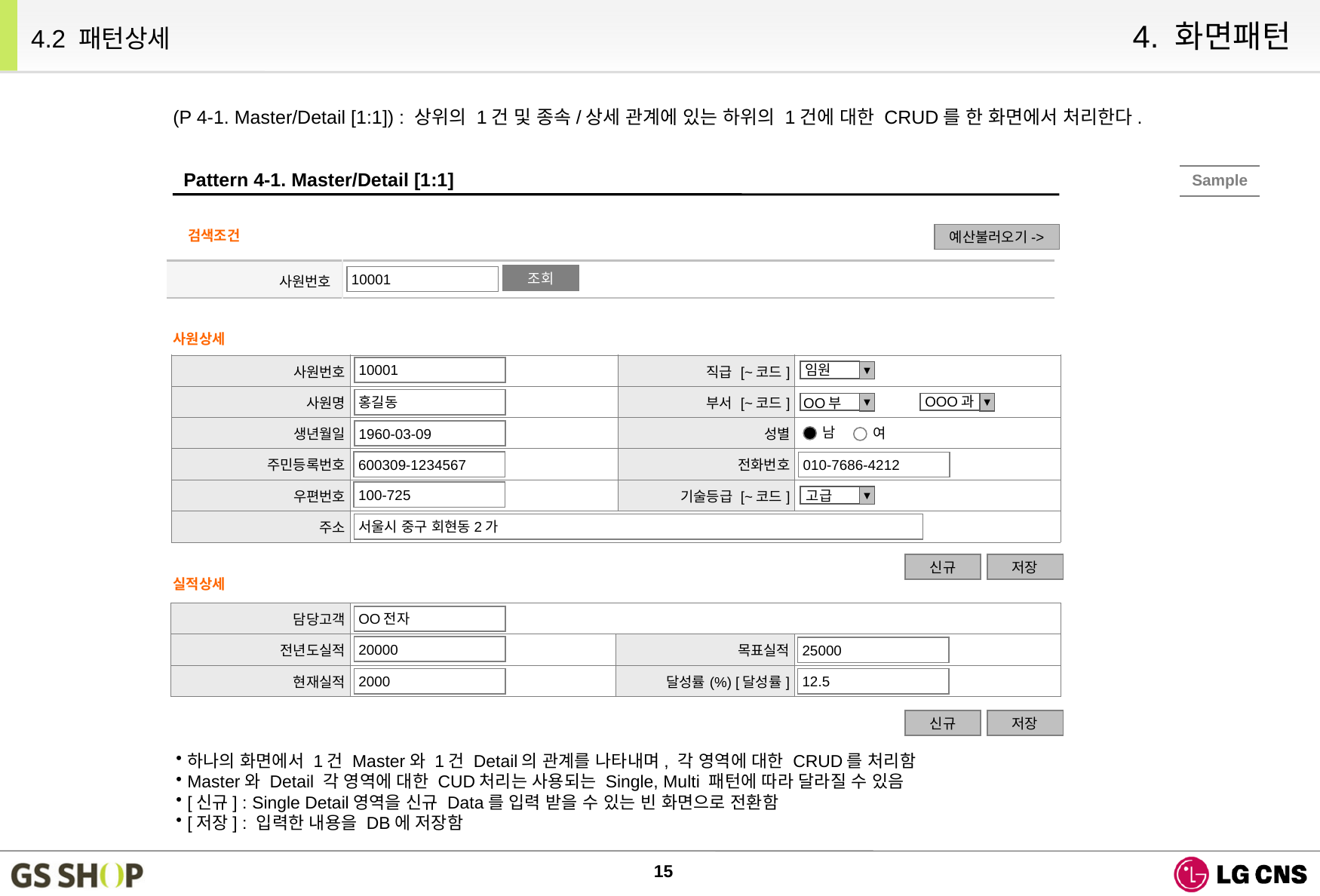

4. 화면패턴
4.2 패턴상세
(P 4-1. Master/Detail [1:1]) : 상위의 1건 및 종속/상세 관계에 있는 하위의 1건에 대한 CRUD를 한 화면에서 처리한다.
Pattern 4-1. Master/Detail [1:1]
| Sample |
| --- |

예산불러오기->
검색조건
| 사원번호 |  |
| --- | --- |
조회
10001
사원상세
| 사원번호 |  | 직급 [~코드] |  |
| --- | --- | --- | --- |
| 사원명 |  | 부서 [~코드] |  |
| 생년월일 |  | 성별 |  |
| 주민등록번호 |  | 전화번호 |  |
| 우편번호 |  | 기술등급 [~코드] |  |
| 주소 |  |  |  |
임원
10001

▼
OOO과
OO부
홍길동

▼

▼
남
여

1960-03-09
600309-1234567
010-7686-4212
고급
100-725

▼
서울시 중구 회현동2가
신규
저장
실적상세
| 담당고객 |  |  |  |
| --- | --- | --- | --- |
| 전년도실적 |  | 목표실적 |  |
| 현재실적 |  | 달성률(%) [달성률] |  |
OO전자
20000
25000
2000
12.5
신규
저장
하나의 화면에서 1건 Master와 1건 Detail의 관계를 나타내며, 각 영역에 대한 CRUD를 처리함
Master와 Detail 각 영역에 대한 CUD처리는 사용되는 Single, Multi 패턴에 따라 달라질 수 있음
[신규] : Single Detail영역을 신규 Data를 입력 받을 수 있는 빈 화면으로 전환함
[저장] : 입력한 내용을 DB에 저장함